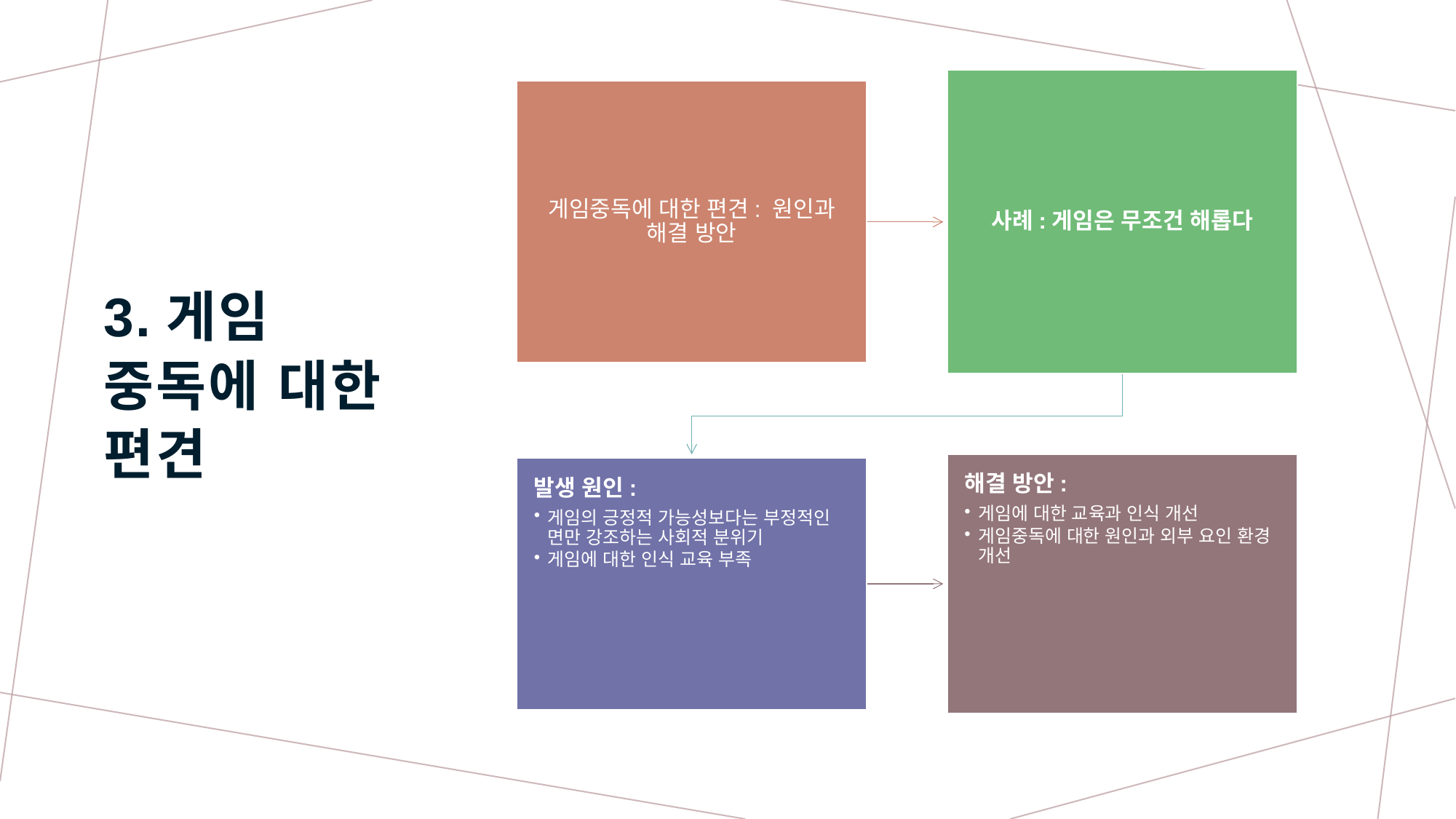

게임중독에 대한 편견: 원인과 해결 방안

사례:게임은 무조건 해롭다

발생 원인:
게임의 긍정적 가능성보다는 부정적인 면만 강조하는 사회적 분위기
게임에 대한 인식 교육 부족

해결 방안:
게임에 대한 교육과 인식 개선
게임중독에 대한 원인과 외부 요인 환경 개선

# 3.게임 중독에 대한 편견